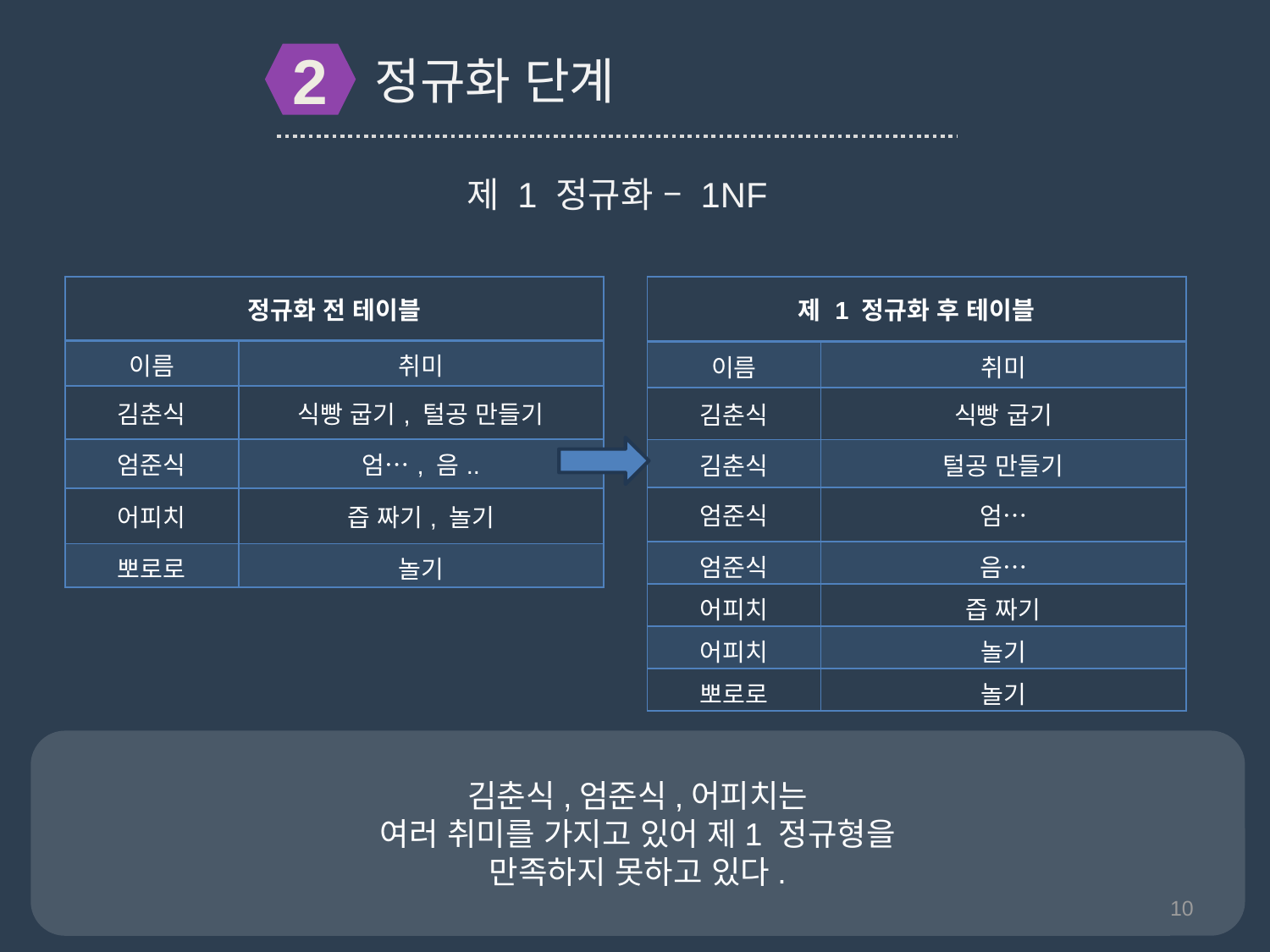

2
정규화 단계
제 1 정규화 – 1NF
| 정규화 전 테이블 |  |
| --- | --- |
| 이름 | 취미 |
| 김춘식 | 식빵 굽기, 털공 만들기 |
| 엄준식 | 엄…, 음.. |
| 어피치 | 즙 짜기, 놀기 |
| 뽀로로 | 놀기 |
| 제 1 정규화 후 테이블 |  |
| --- | --- |
| 이름 | 취미 |
| 김춘식 | 식빵 굽기 |
| 김춘식 | 털공 만들기 |
| 엄준식 | 엄… |
| 엄준식 | 음… |
| 어피치 | 즙 짜기 |
| 어피치 | 놀기 |
| 뽀로로 | 놀기 |

김춘식,엄준식,어피치는
여러 취미를 가지고 있어 제1 정규형을
만족하지 못하고 있다.

10